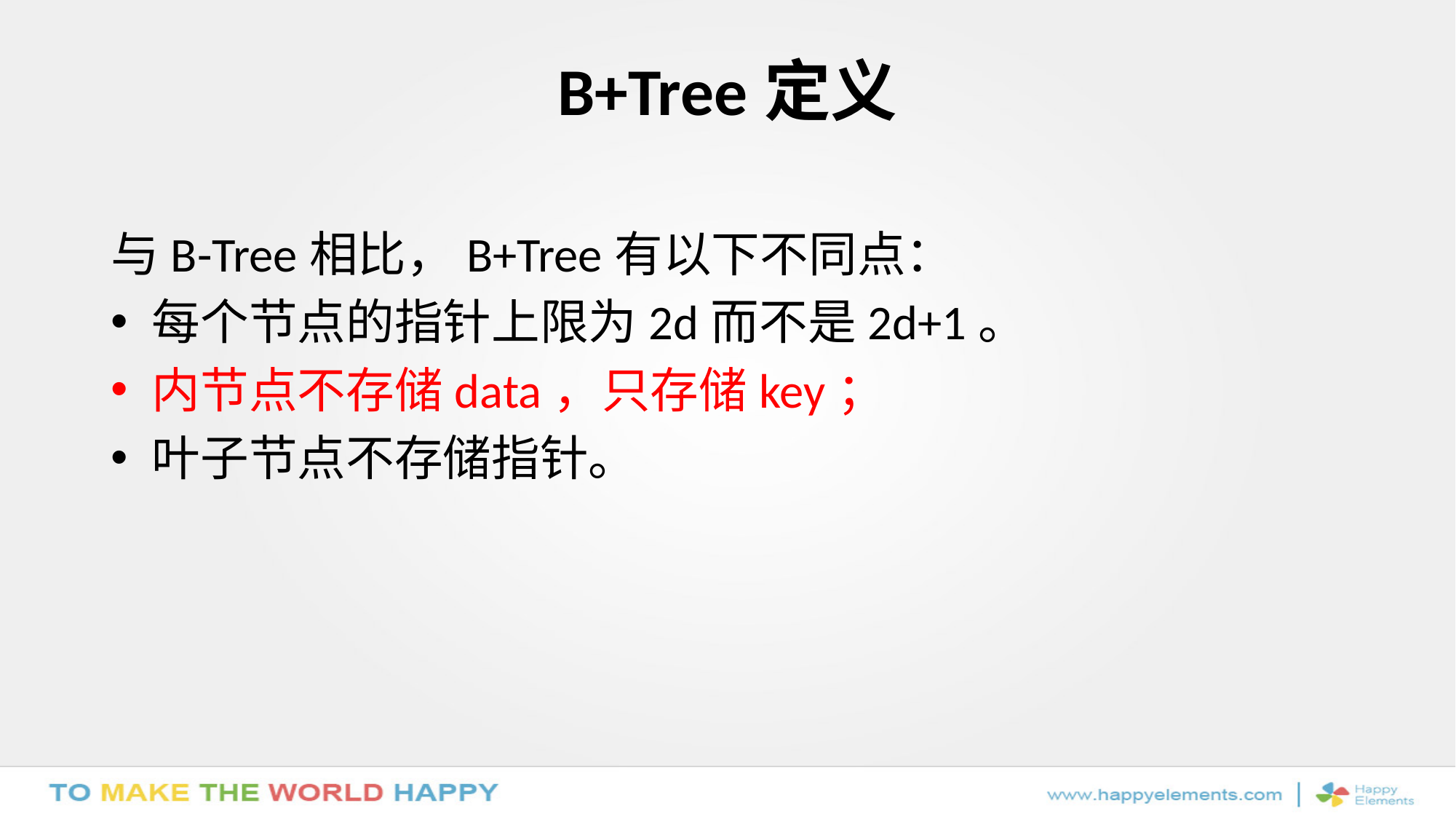

# B+Tree定义
与B-Tree相比，B+Tree有以下不同点：
每个节点的指针上限为2d而不是2d+1。
内节点不存储data，只存储key；
叶子节点不存储指针。